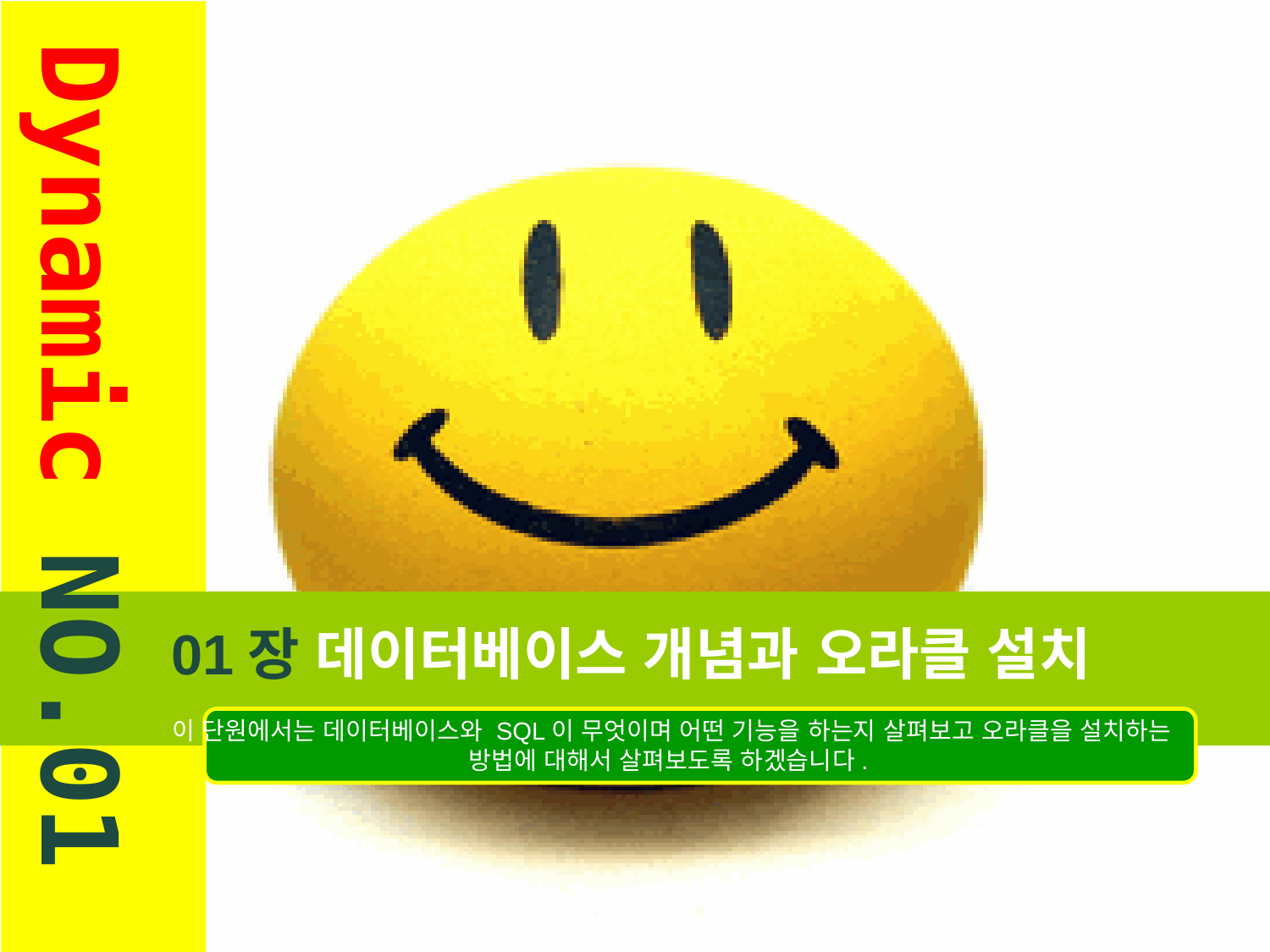

Dynamic NO.01
# 01장 데이터베이스 개념과 오라클 설치
이 단원에서는 데이터베이스와 SQL이 무엇이며 어떤 기능을 하는지 살펴보고 오라클을 설치하는 방법에 대해서 살펴보도록 하겠습니다.